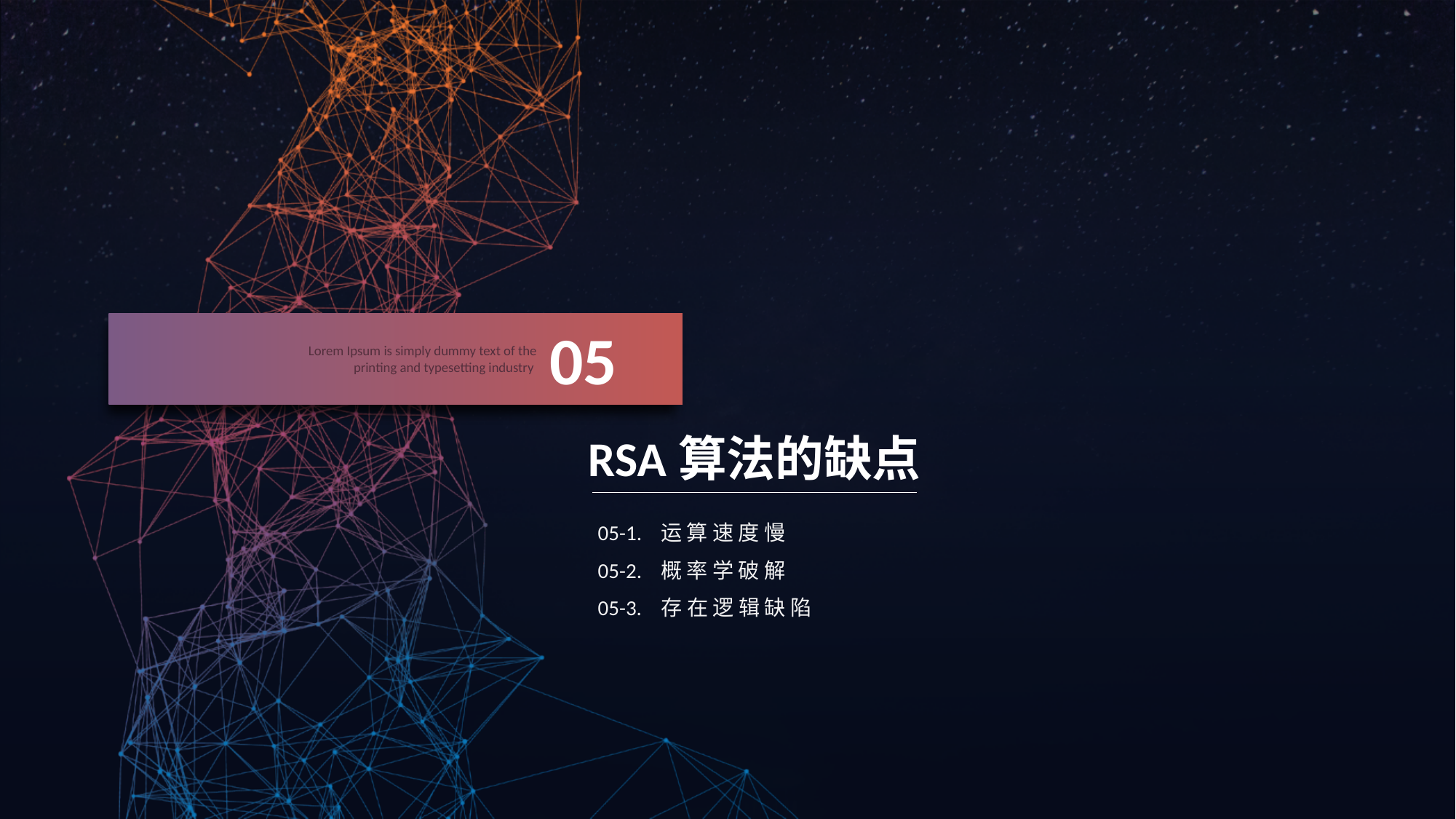

05

Lorem Ipsum is simply dummy text of the printing and typesetting industry
RSA算法的缺点
05-1. 运算速度慢
05-2. 概率学破解
05-3.   存在逻辑缺陷